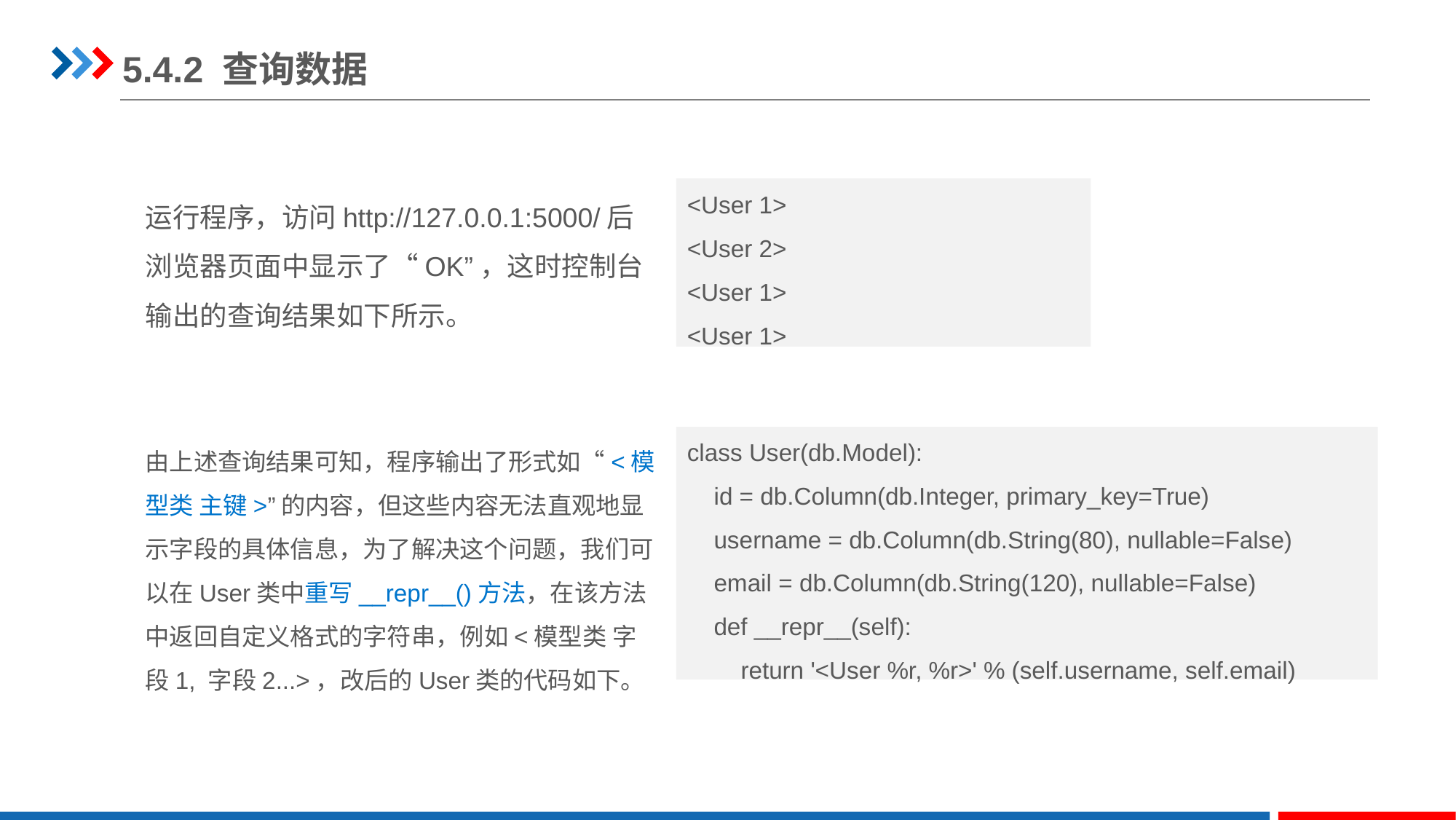

5.4.2 查询数据
运行程序，访问http://127.0.0.1:5000/后浏览器页面中显示了“OK”，这时控制台输出的查询结果如下所示。
<User 1>
<User 2>
<User 1>
<User 1>
由上述查询结果可知，程序输出了形式如“<模型类 主键>”的内容，但这些内容无法直观地显示字段的具体信息，为了解决这个问题，我们可以在User类中重写__repr__()方法，在该方法中返回自定义格式的字符串，例如<模型类 字段1, 字段2...>，改后的User类的代码如下。
class User(db.Model):
    id = db.Column(db.Integer, primary_key=True)
    username = db.Column(db.String(80), nullable=False)
    email = db.Column(db.String(120), nullable=False)
    def __repr__(self):
        return '<User %r, %r>' % (self.username, self.email)